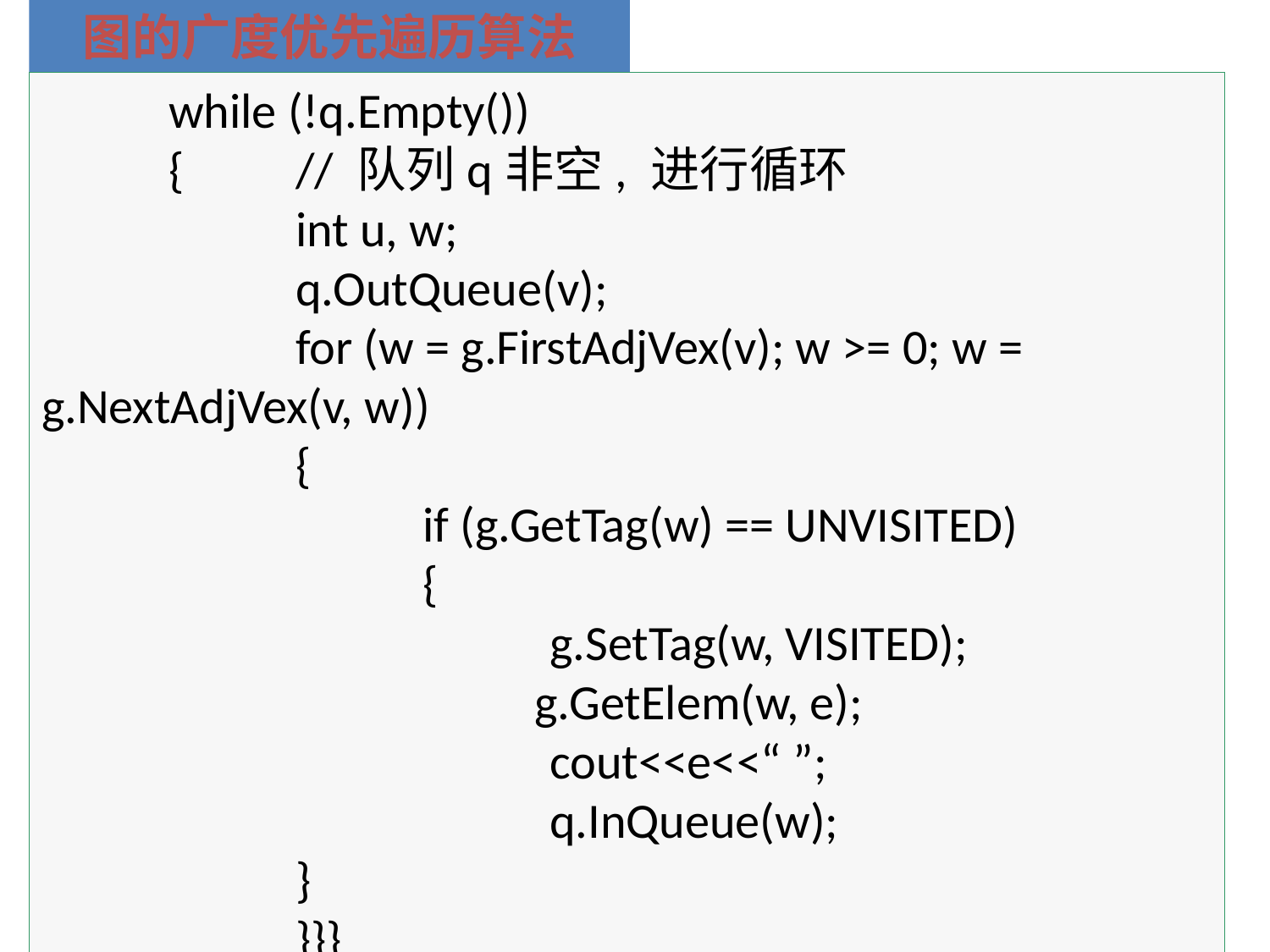

图的广度优先遍历算法
	while (!q.Empty())
	{	// 队列q非空, 进行循环
		int u, w;
		q.OutQueue(v);
		for (w = g.FirstAdjVex(v); w >= 0; w = g.NextAdjVex(v, w))
		{
			if (g.GetTag(w) == UNVISITED)
			{
				g.SetTag(w, VISITED);					          g.GetElem(w, e);
				cout<<e<<“ ”;
				q.InQueue(w);					}
		}}}
23